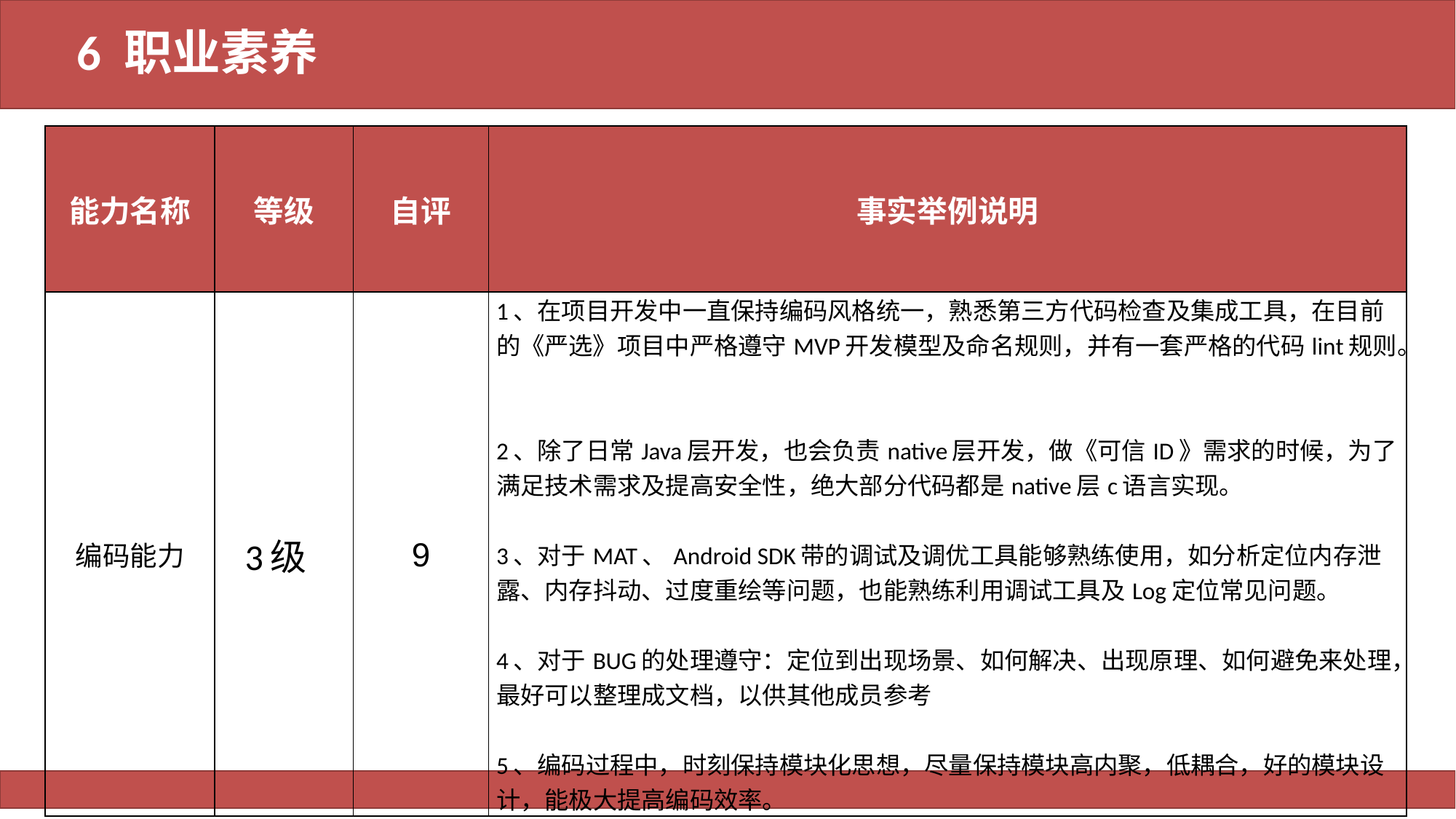

# 6 职业素养
| 能力名称 | 等级 | 自评 | 事实举例说明 |
| --- | --- | --- | --- |
| 编码能力 | 3级 | 9 | 1、在项目开发中一直保持编码风格统一，熟悉第三方代码检查及集成工具，在目前的《严选》项目中严格遵守MVP开发模型及命名规则，并有一套严格的代码lint规则。 2、除了日常Java层开发，也会负责native层开发，做《可信ID》需求的时候，为了满足技术需求及提高安全性，绝大部分代码都是native层c语言实现。 3、对于MAT、Android SDK带的调试及调优工具能够熟练使用，如分析定位内存泄露、内存抖动、过度重绘等问题，也能熟练利用调试工具及Log定位常见问题。 4、对于BUG的处理遵守：定位到出现场景、如何解决、出现原理、如何避免来处理，最好可以整理成文档，以供其他成员参考 5、编码过程中，时刻保持模块化思想，尽量保持模块高内聚，低耦合，好的模块设计，能极大提高编码效率。 |